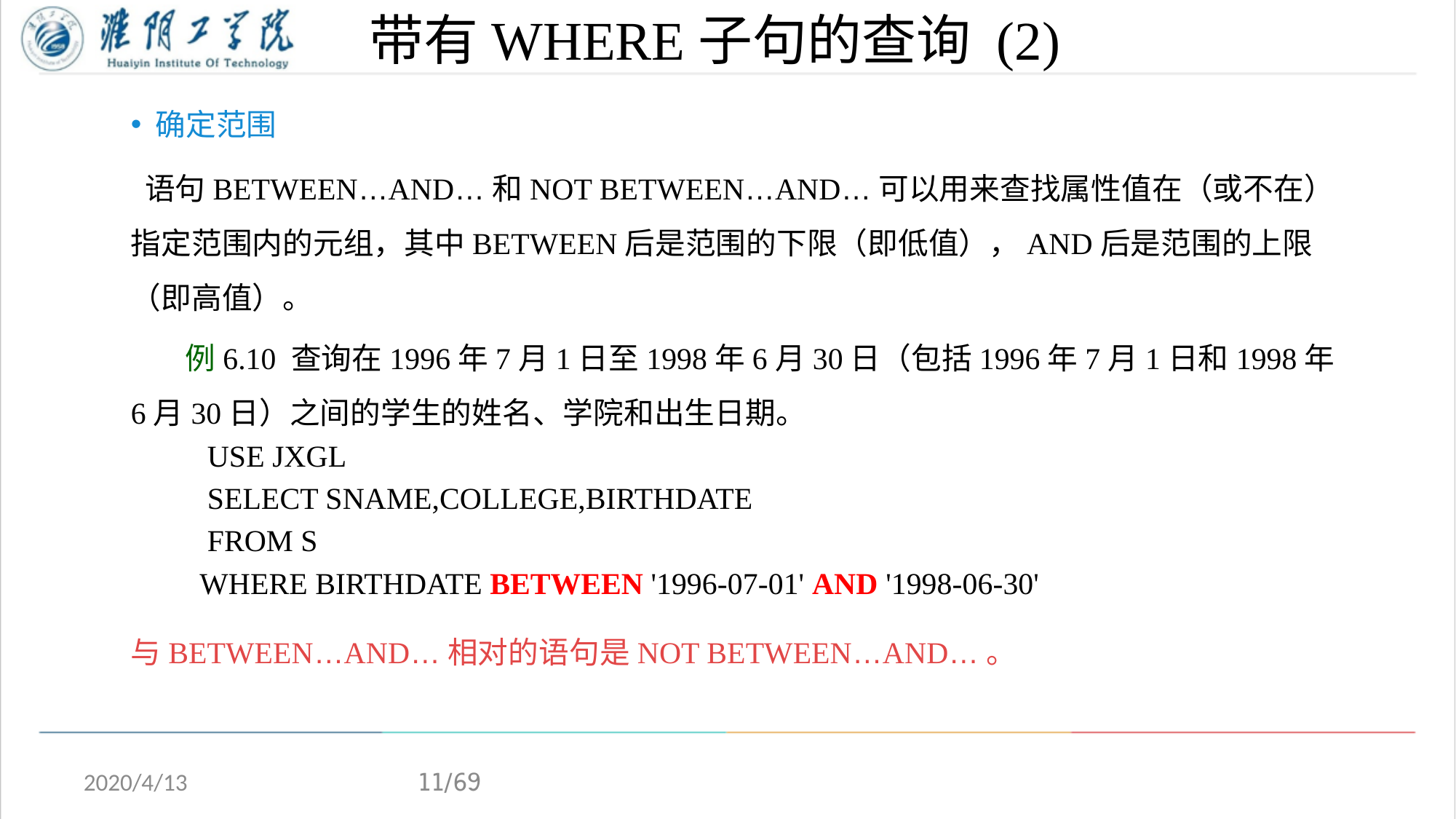

# 带有WHERE子句的查询 (2)
 确定范围
 语句BETWEEN…AND…和NOT BETWEEN…AND…可以用来查找属性值在（或不在）指定范围内的元组，其中BETWEEN后是范围的下限（即低值），AND后是范围的上限（即高值）。
       例6.10 查询在1996年7月1日至1998年6月30日（包括1996年7月1日和1998年6月30日）之间的学生的姓名、学院和出生日期。
          USE JXGL
          SELECT SNAME,COLLEGE,BIRTHDATE
          FROM S
         WHERE BIRTHDATE BETWEEN '1996-07-01' AND '1998-06-30'
与BETWEEN…AND…相对的语句是NOT BETWEEN…AND…。
11/69
2020/4/13